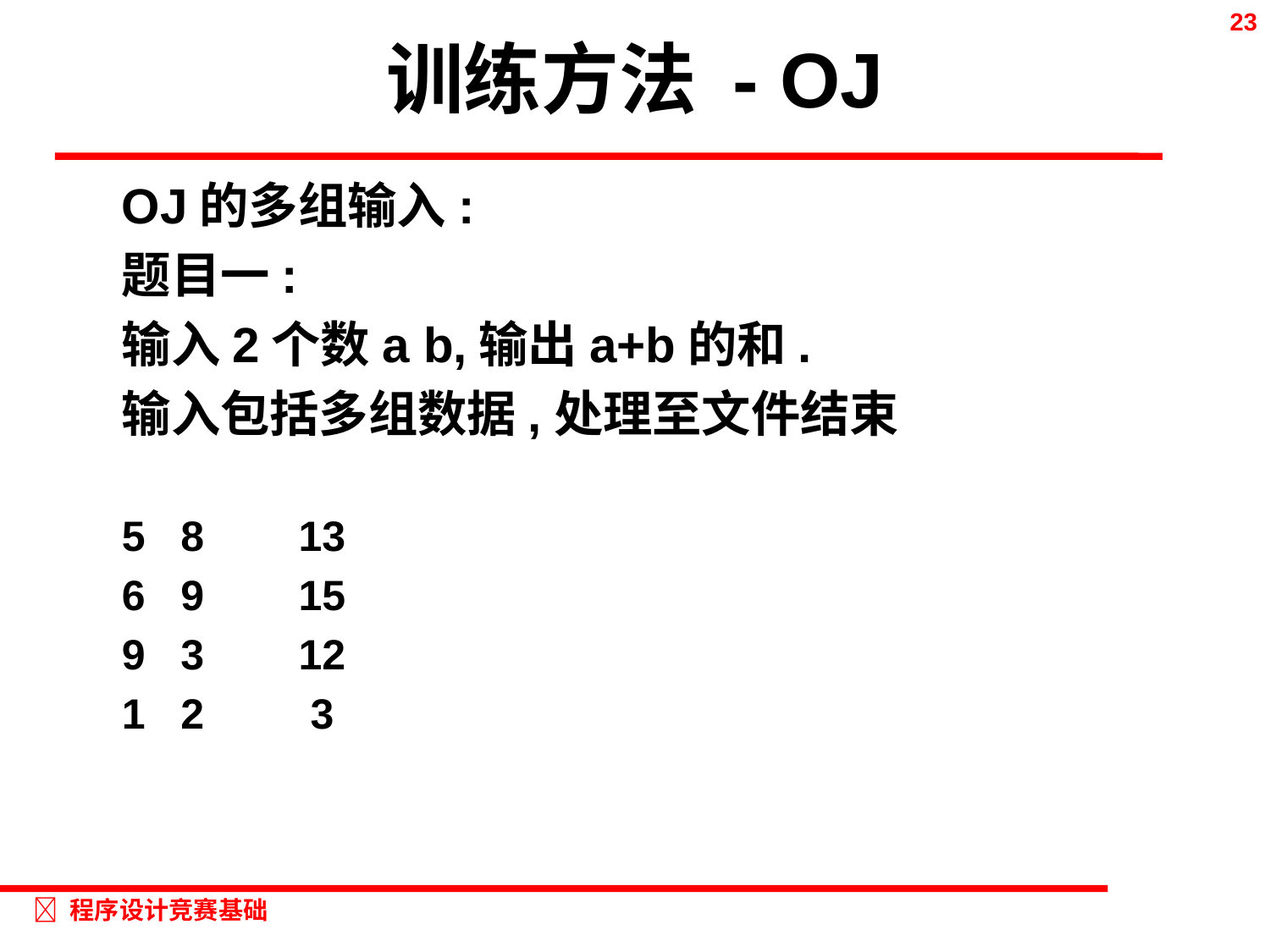

训练方法 - OJ
OJ的多组输入:
题目一:
输入2个数a b,输出a+b的和.
输入包括多组数据,处理至文件结束

5   8        13
6   9        15
9   3        12
1   2         3